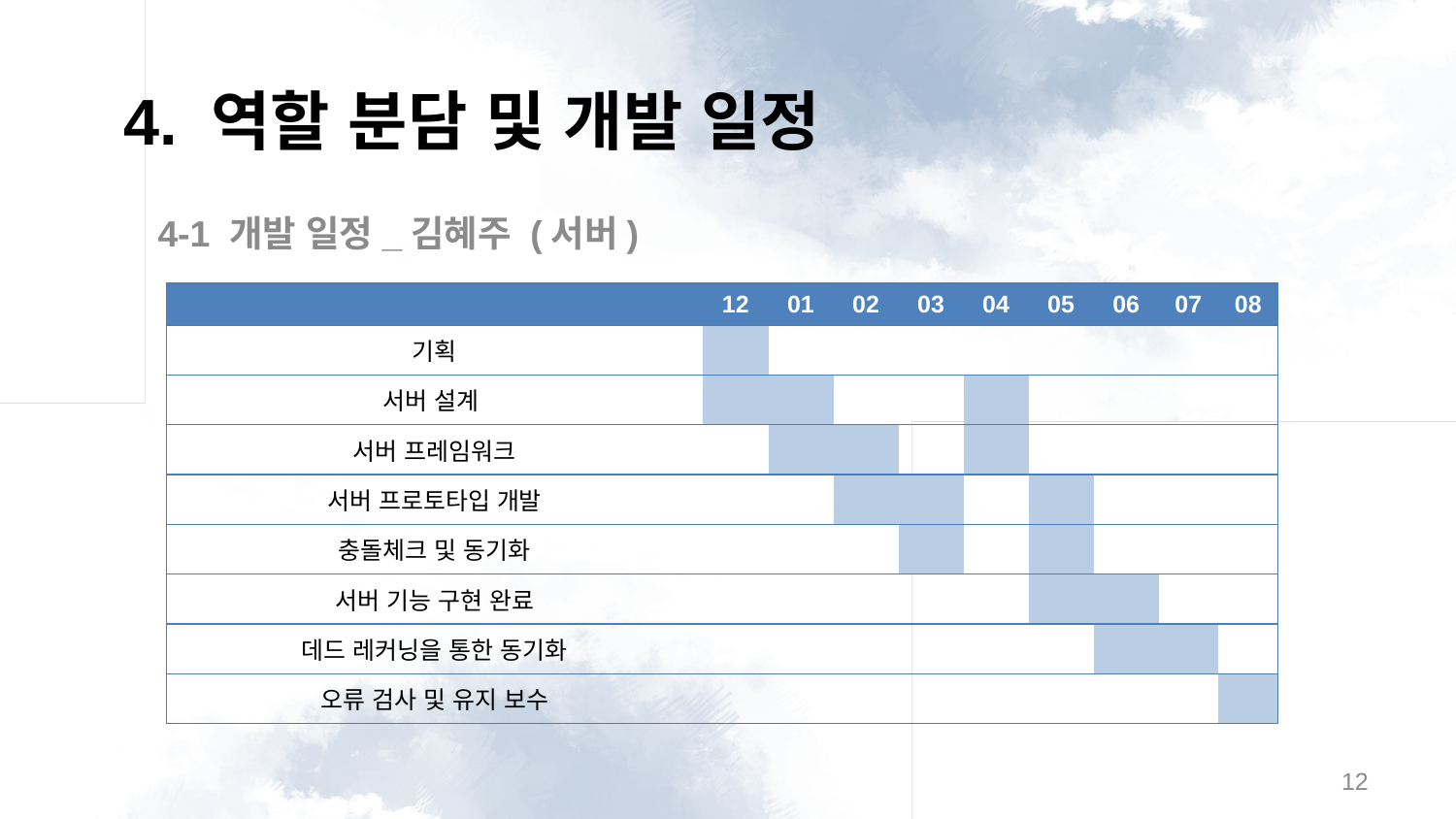

# 4. 역할 분담 및 개발 일정
4-1 개발 일정_김혜주 (서버)
|  | 12 | 01 | 02 | 03 | 04 | 05 | 06 | 07 | 08 |
| --- | --- | --- | --- | --- | --- | --- | --- | --- | --- |
| 기획 |  |  |  |  |  |  |  |  |  |
| 서버 설계 |  |  |  |  |  |  |  |  |  |
| 서버 프레임워크 |  |  |  |  |  |  |  |  |  |
| 서버 프로토타입 개발 |  |  |  |  |  |  |  |  |  |
| 충돌체크 및 동기화 |  |  |  |  |  |  |  |  |  |
| 서버 기능 구현 완료 |  |  |  |  |  |  |  |  |  |
| 데드 레커닝을 통한 동기화 |  |  |  |  |  |  |  |  |  |
| 오류 검사 및 유지 보수 |  |  |  |  |  |  |  |  |  |

12